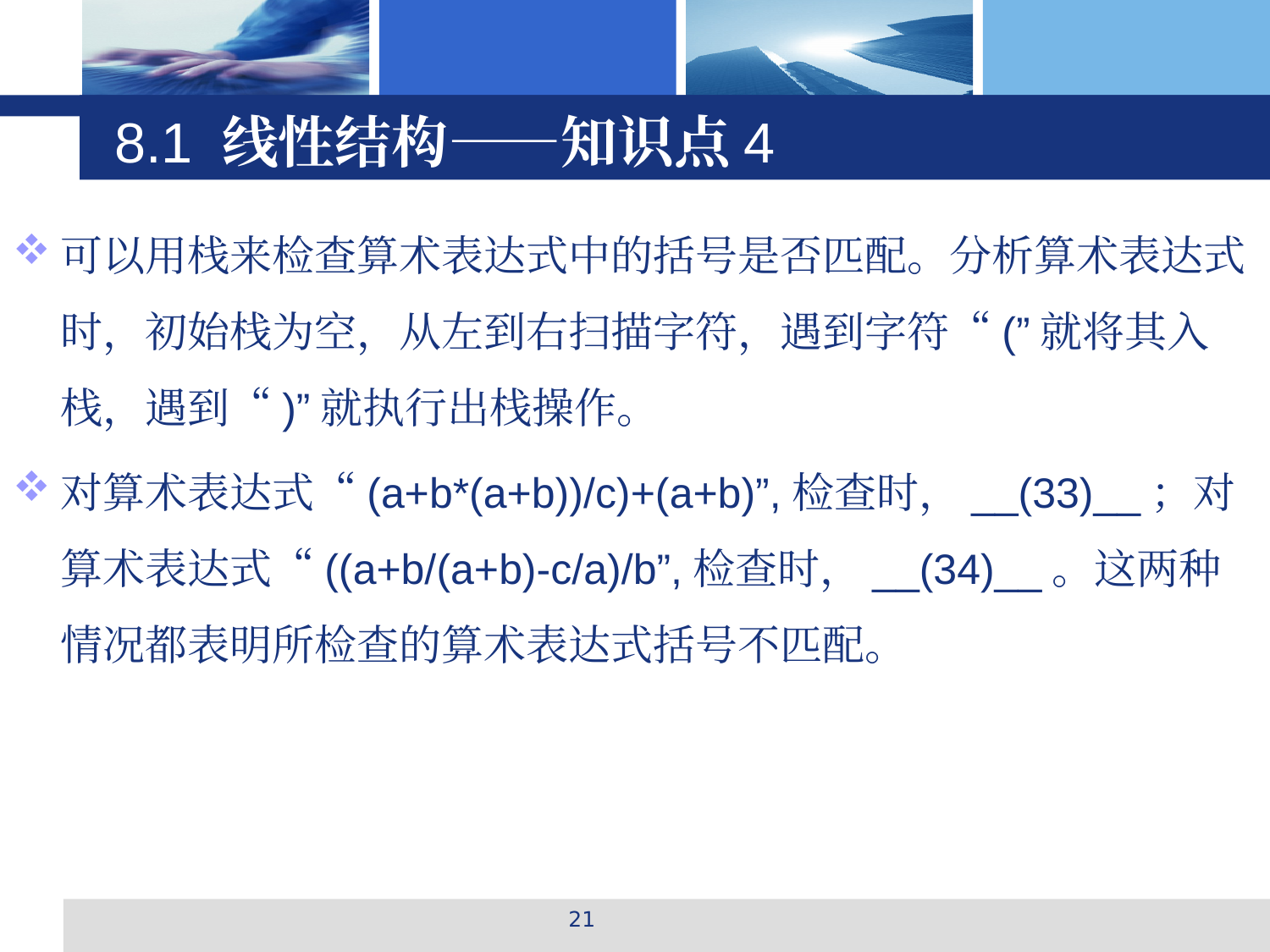

# 8.1 线性结构——知识点4
可以用栈来检查算术表达式中的括号是否匹配。分析算术表达式时，初始栈为空，从左到右扫描字符，遇到字符“(”就将其入栈，遇到“)”就执行出栈操作。
对算术表达式“(a+b*(a+b))/c)+(a+b)”,检查时，__(33)__；对算术表达式“((a+b/(a+b)-c/a)/b”,检查时，__(34)__。这两种情况都表明所检查的算术表达式括号不匹配。

21